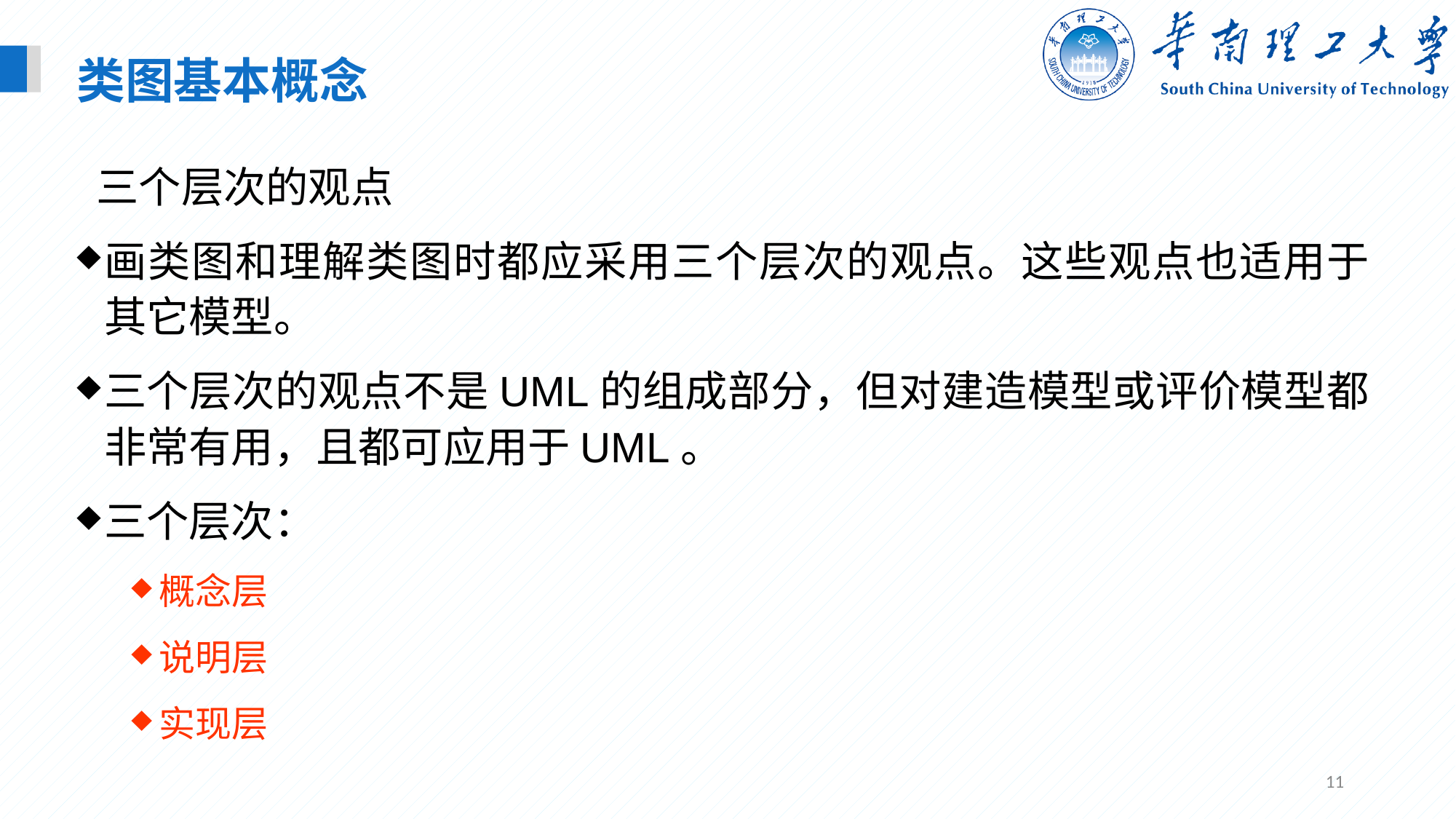

类图基本概念
 三个层次的观点
画类图和理解类图时都应采用三个层次的观点。这些观点也适用于其它模型。
三个层次的观点不是UML的组成部分，但对建造模型或评价模型都非常有用，且都可应用于UML。
三个层次：
概念层
说明层
实现层
11